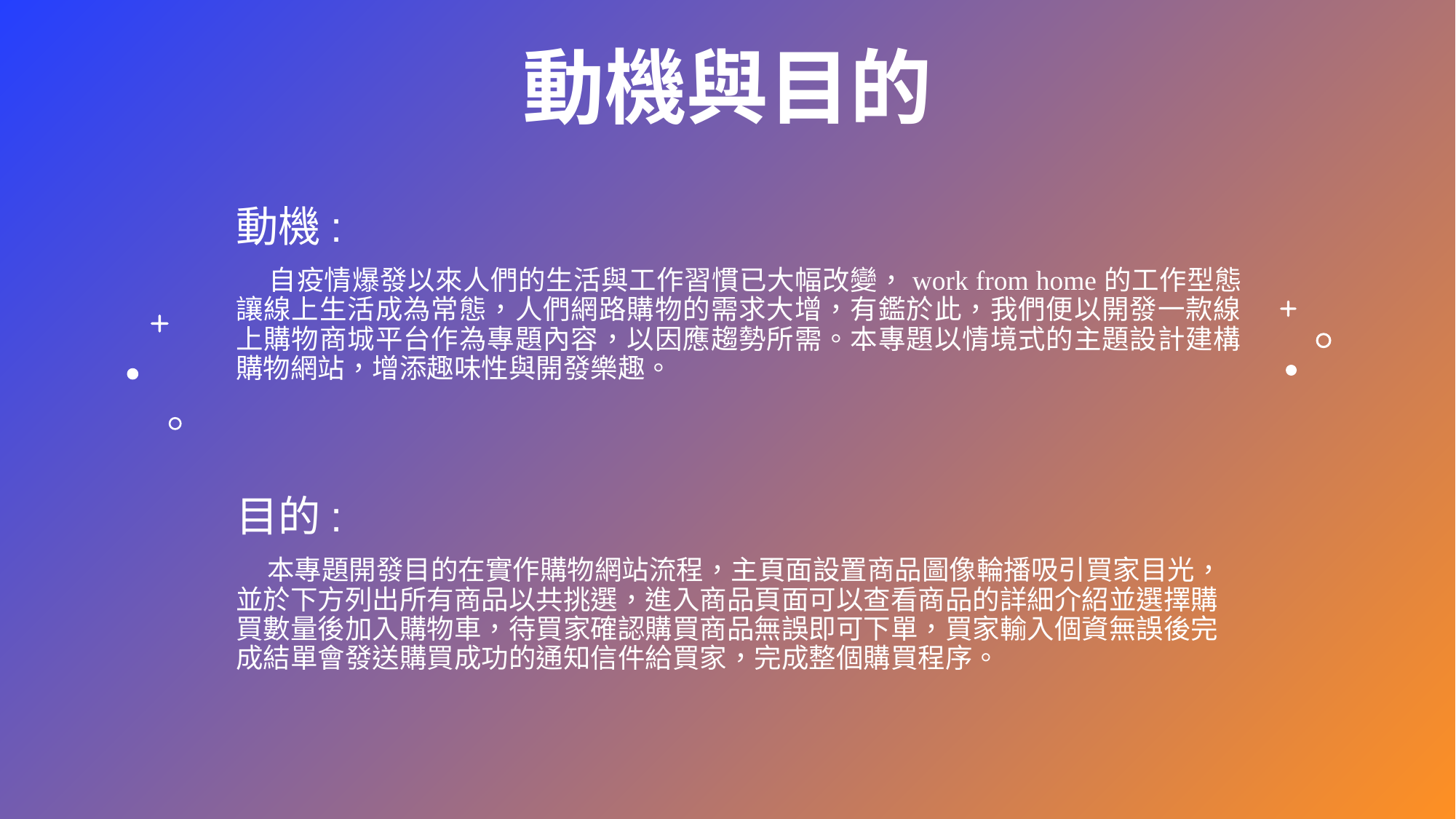

# 動機與目的

動機:
    自疫情爆發以來人們的生活與工作習慣已大幅改變，work from home的工作型態讓線上生活成為常態，人們網路購物的需求大增，有鑑於此，我們便以開發一款線上購物商城平台作為專題內容，以因應趨勢所需。本專題以情境式的主題設計建構購物網站，增添趣味性與開發樂趣。

目的:
    本專題開發目的在實作購物網站流程，主頁面設置商品圖像輪播吸引買家目光，並於下方列出所有商品以共挑選，進入商品頁面可以查看商品的詳細介紹並選擇購買數量後加入購物車，待買家確認購買商品無誤即可下單，買家輸入個資無誤後完成結單會發送購買成功的通知信件給買家，完成整個購買程序。